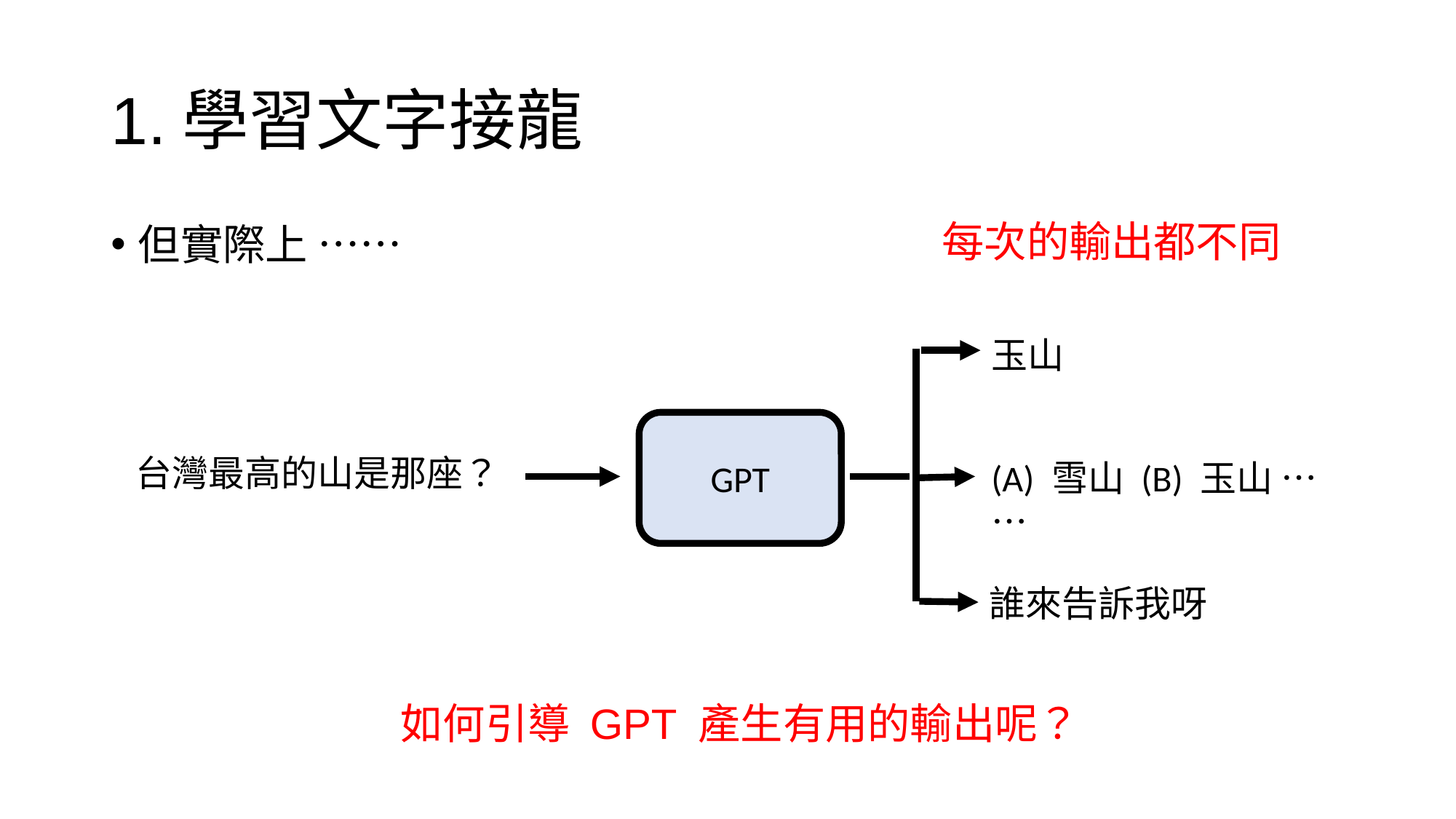

# 1.學習文字接龍
每次的輸出都不同
但實際上 ……
玉山
GPT
台灣最高的山是那座？
(A) 雪山 (B) 玉山 ……
誰來告訴我呀
如何引導 GPT 產生有用的輸出呢？